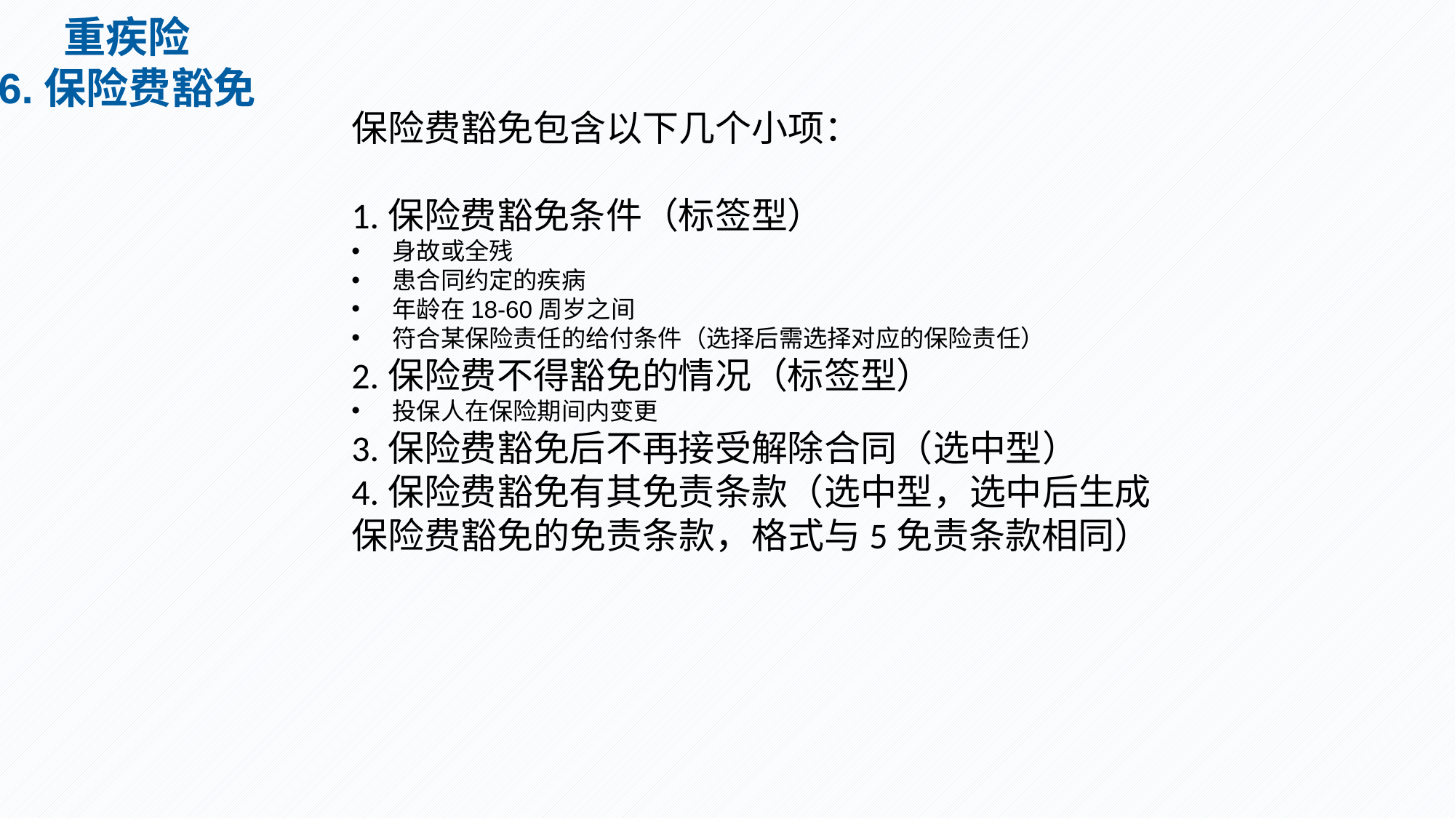

重疾险
6.保险费豁免
保险费豁免包含以下几个小项：

1.保险费豁免条件（标签型）
身故或全残
患合同约定的疾病
年龄在18-60周岁之间
符合某保险责任的给付条件（选择后需选择对应的保险责任）
2.保险费不得豁免的情况（标签型）
投保人在保险期间内变更
3.保险费豁免后不再接受解除合同（选中型）
4.保险费豁免有其免责条款（选中型，选中后生成
保险费豁免的免责条款，格式与5免责条款相同）